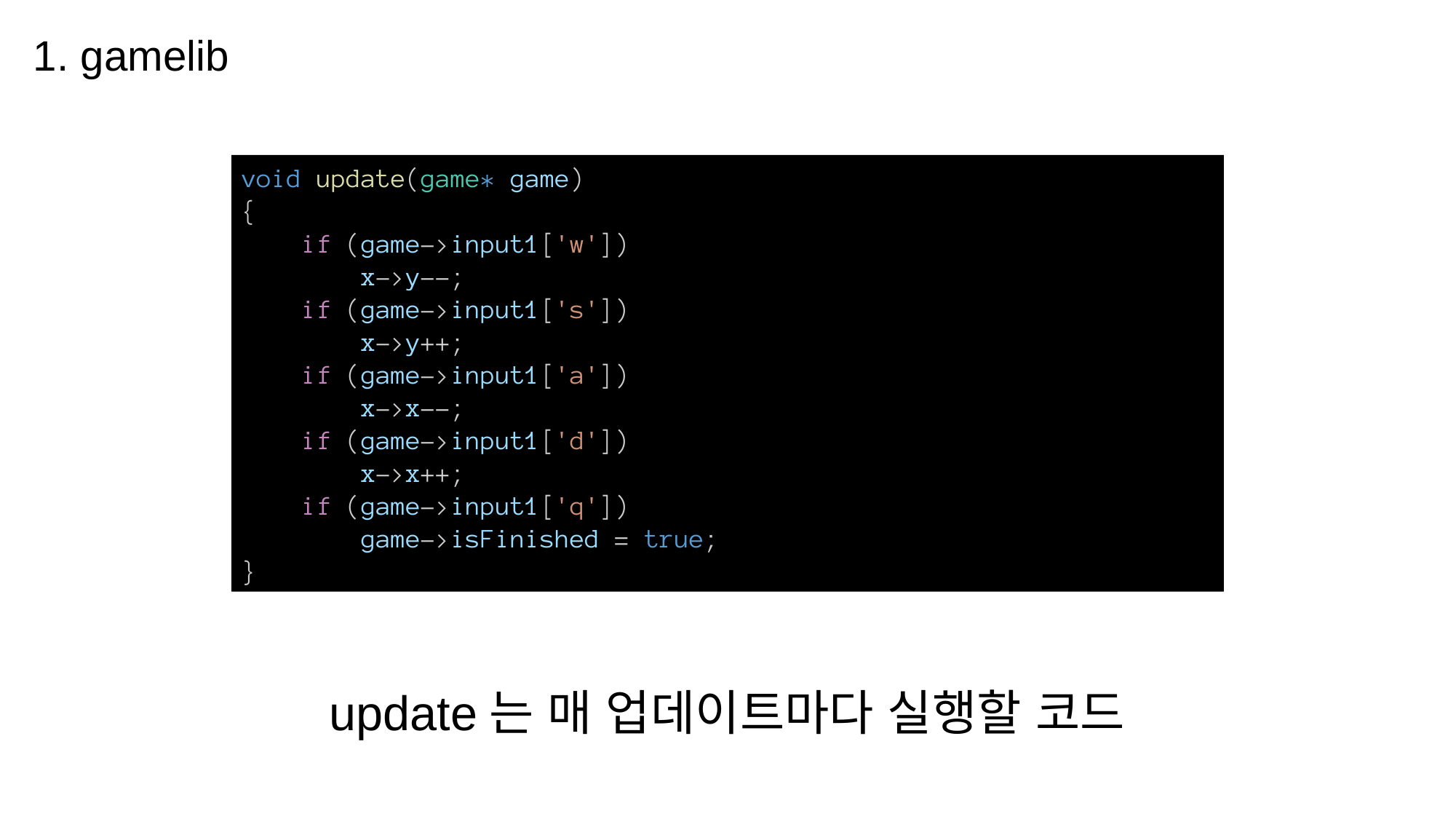

1. gamelib
void update(game* game)
{
    if (game->input1['w'])
        x->y--;
    if (game->input1['s'])
        x->y++;
    if (game->input1['a'])
        x->x--;
    if (game->input1['d'])
        x->x++;
    if (game->input1['q'])
        game->isFinished = true;
}
update는 매 업데이트마다 실행할 코드